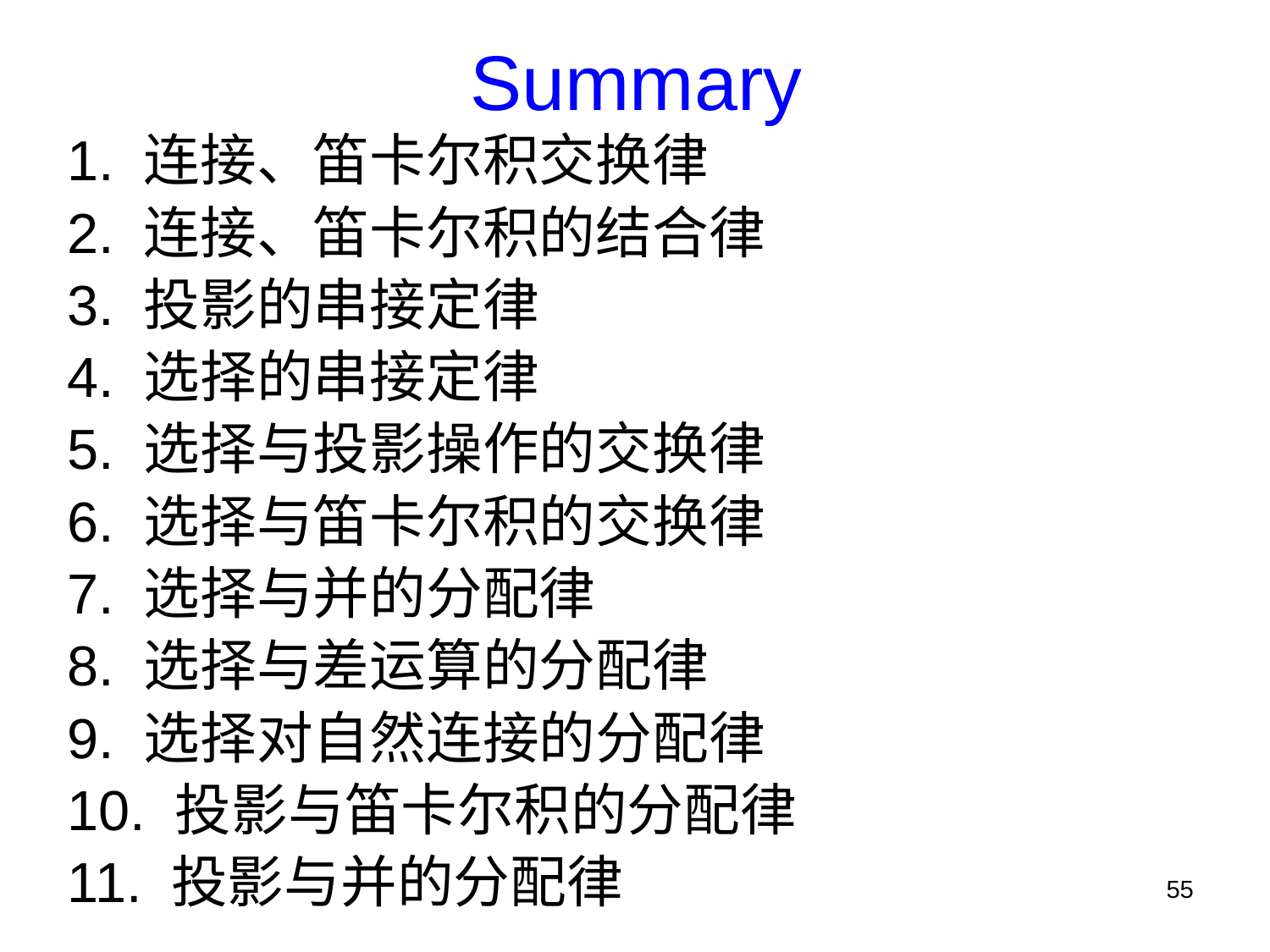

# Summary
1. 连接、笛卡尔积交换律
2. 连接、笛卡尔积的结合律
3. 投影的串接定律
4. 选择的串接定律
5. 选择与投影操作的交换律
6. 选择与笛卡尔积的交换律
7. 选择与并的分配律
8. 选择与差运算的分配律
9. 选择对自然连接的分配律
10. 投影与笛卡尔积的分配律
11. 投影与并的分配律
55